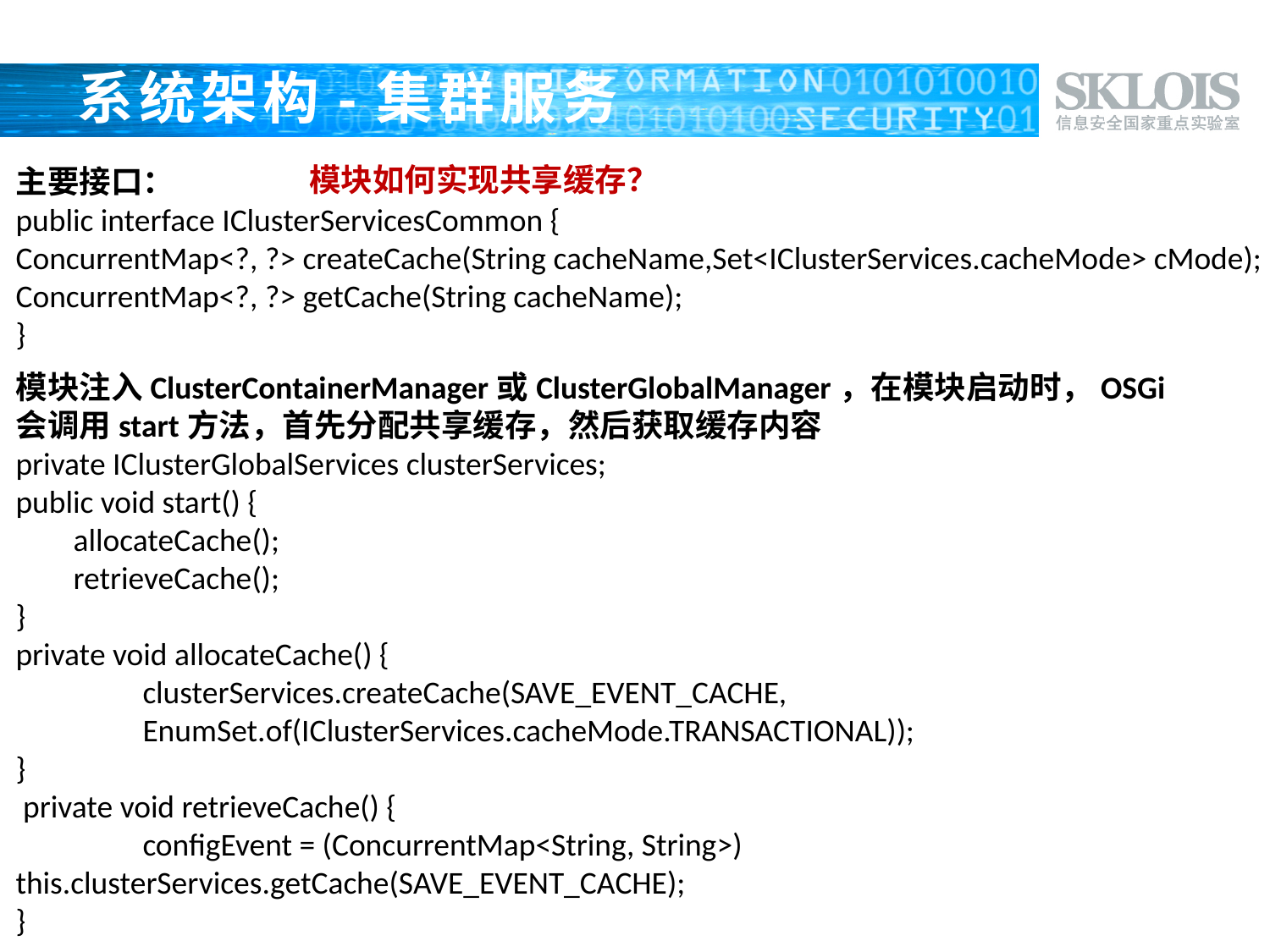

# 系统架构-集群服务
模块如何实现共享缓存？
主要接口：
public interface IClusterServicesCommon {
ConcurrentMap<?, ?> createCache(String cacheName,Set<IClusterServices.cacheMode> cMode);
ConcurrentMap<?, ?> getCache(String cacheName);
}
模块注入ClusterContainerManager或ClusterGlobalManager，在模块启动时，OSGi会调用start方法，首先分配共享缓存，然后获取缓存内容
private IClusterGlobalServices clusterServices;
public void start() {
        allocateCache();
        retrieveCache();
}
private void allocateCache() {
	clusterServices.createCache(SAVE_EVENT_CACHE,
	EnumSet.of(IClusterServices.cacheMode.TRANSACTIONAL));
}
 private void retrieveCache() {
	configEvent = (ConcurrentMap<String, String>) this.clusterServices.getCache(SAVE_EVENT_CACHE);
}